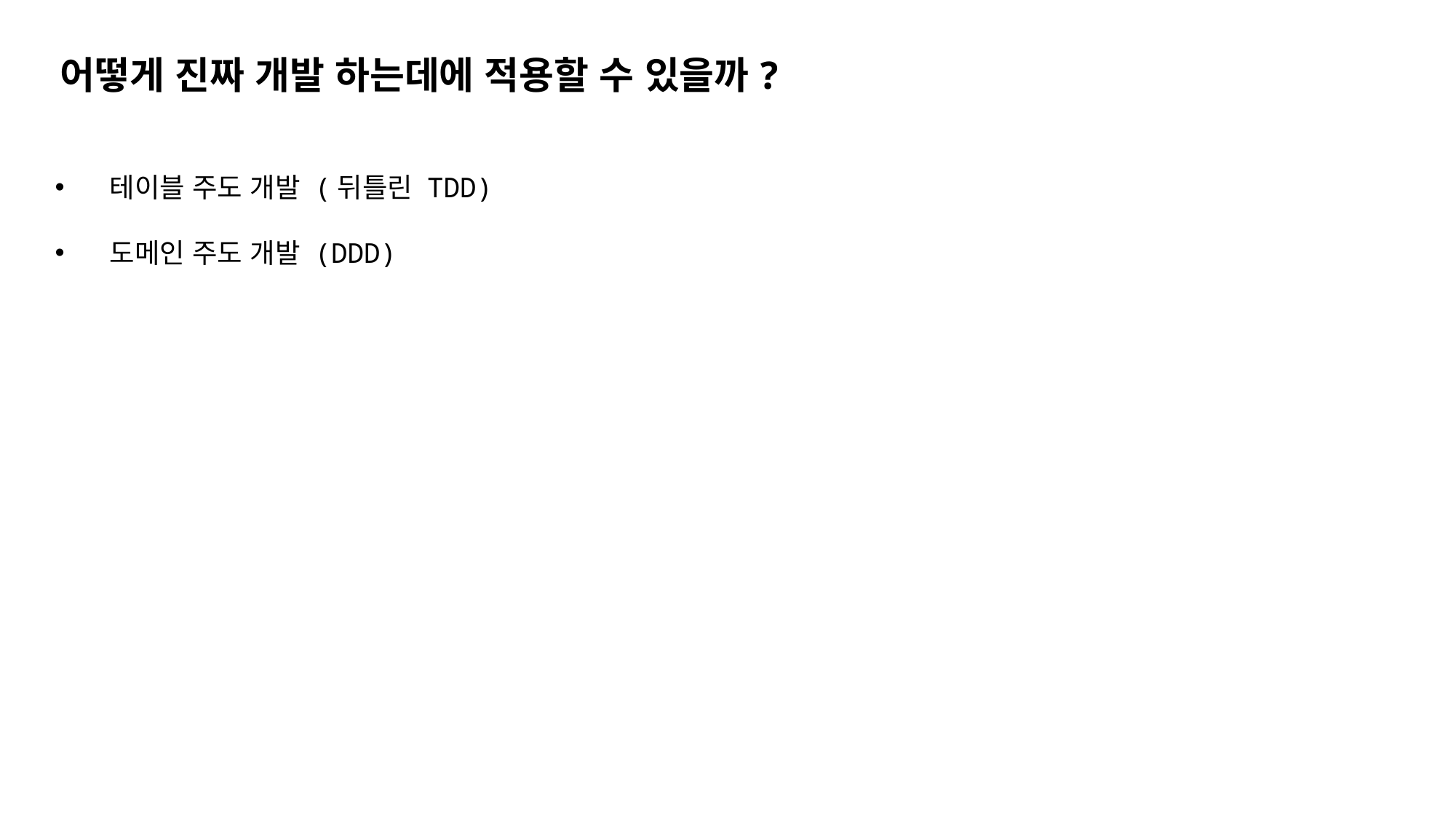

어떻게 진짜 개발 하는데에 적용할 수 있을까?
테이블 주도 개발 (뒤틀린 TDD)

도메인 주도 개발 (DDD)